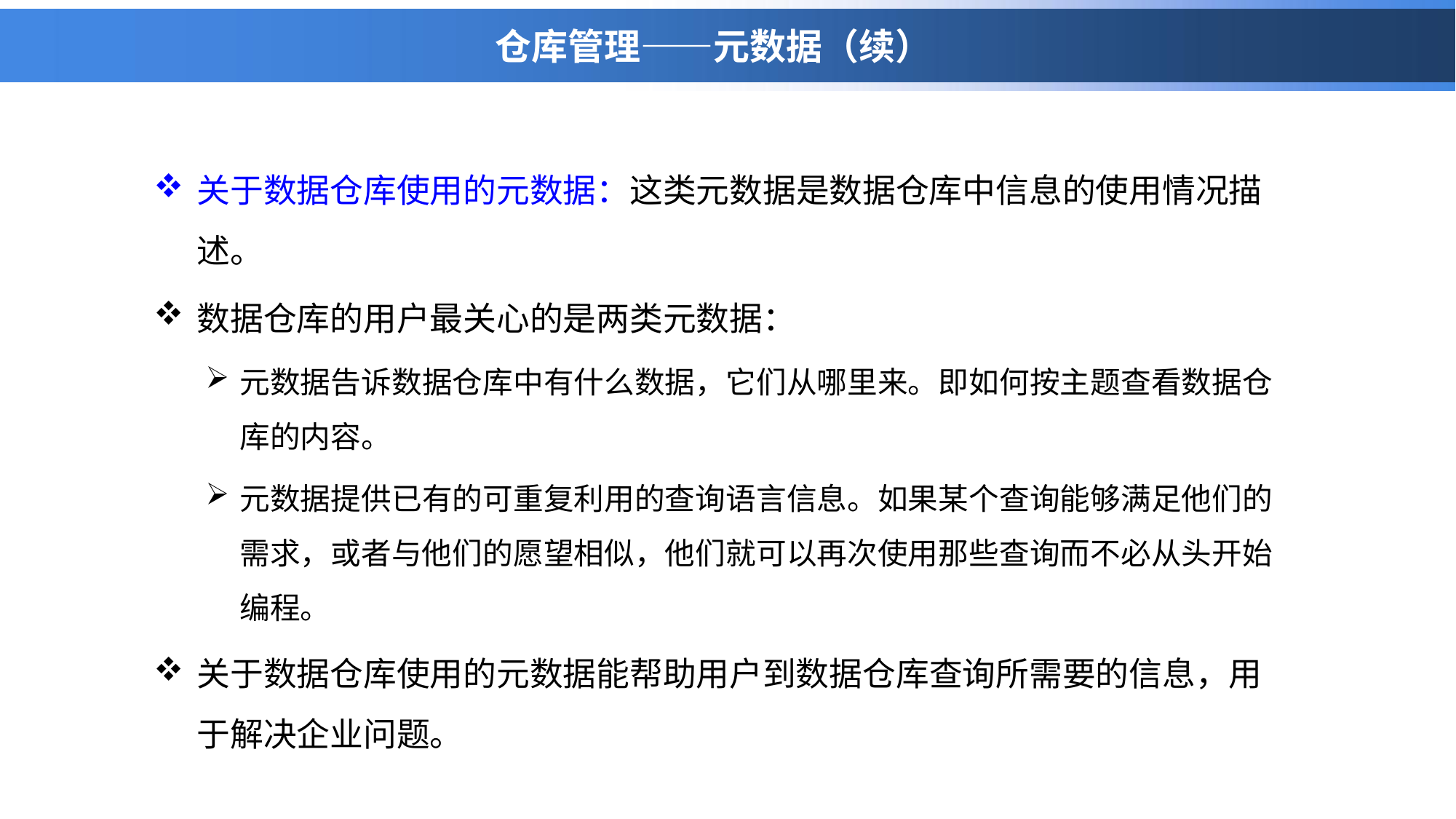

# 仓库管理——元数据（续）
关于数据仓库使用的元数据：这类元数据是数据仓库中信息的使用情况描述。
数据仓库的用户最关心的是两类元数据：
元数据告诉数据仓库中有什么数据，它们从哪里来。即如何按主题查看数据仓库的内容。
元数据提供已有的可重复利用的查询语言信息。如果某个查询能够满足他们的需求，或者与他们的愿望相似，他们就可以再次使用那些查询而不必从头开始编程。
关于数据仓库使用的元数据能帮助用户到数据仓库查询所需要的信息，用于解决企业问题。